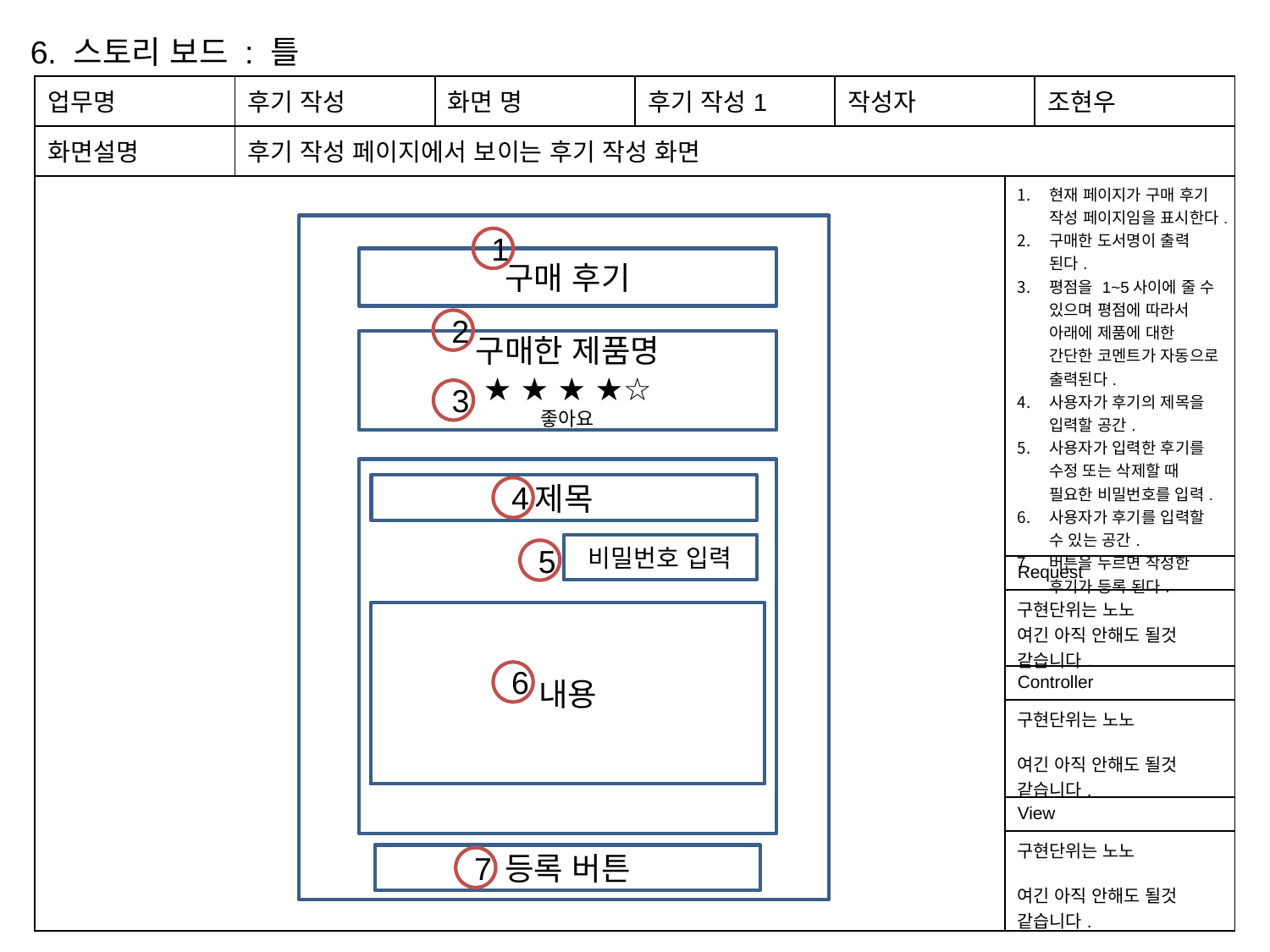

6. 스토리 보드 : 틀

| 업무명 | 후기 작성 | 화면 명 | 후기 작성1 | 작성자 |  | 조현우 |
| --- | --- | --- | --- | --- | --- | --- |
| 화면설명 | 후기 작성 페이지에서 보이는 후기 작성 화면 |  |  |  |  |  |
|  |  |  |  |  | 현재 페이지가 구매 후기 작성 페이지임을 표시한다. 구매한 도서명이 출력 된다. 평점을 1~5사이에 줄 수 있으며 평점에 따라서 아래에 제품에 대한 간단한 코멘트가 자동으로 출력된다. 사용자가 후기의 제목을 입력할 공간. 사용자가 입력한 후기를 수정 또는 삭제할 때 필요한 비밀번호를 입력. 사용자가 후기를 입력할 수 있는 공간. 버튼을 누르면 작성한 후기가 등록 된다. |  |
|  |  |  |  |  | Request |  |
|  |  |  |  |  | 구현단위는 노노 여긴 아직 안해도 될것 같습니다. |  |
|  |  |  |  |  | Controller |  |
|  |  |  |  |  | 구현단위는 노노 여긴 아직 안해도 될것 같습니다. |  |
|  |  |  |  |  | View |  |
|  |  |  |  |  | 구현단위는 노노 여긴 아직 안해도 될것 같습니다. |  |

구매 후기
구매한 제품명
★ ★ ★ ★☆
좋아요

제목
비밀번호 입력
내용
등록 버튼
1
2
3
4
5
6
7